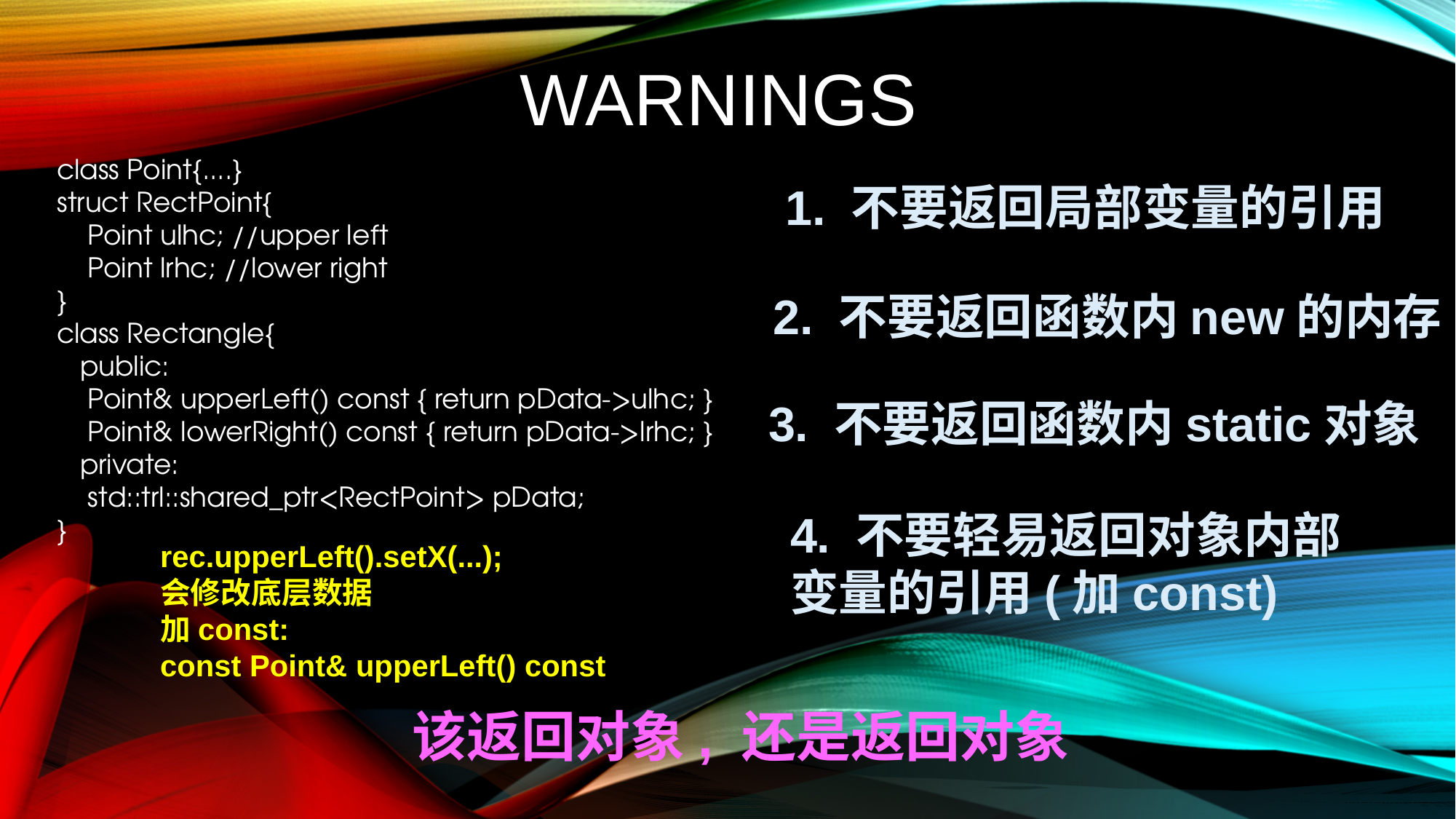

# WARNINGS
class Point{....}
struct RectPoint{
    Point ulhc; //upper left
    Point lrhc; //lower right
}
class Rectangle{
   public:
    Point& upperLeft() const { return pData->ulhc; }
    Point& lowerRight() const { return pData->lrhc; }
   private:
    std::trl::shared_ptr<RectPoint> pData;
}
1. 不要返回局部变量的引用
2. 不要返回函数内new的内存
3. 不要返回函数内static对象
4. 不要轻易返回对象内部
变量的引用(加const)
rec.upperLeft().setX(...);
会修改底层数据
加const:
const Point& upperLeft() const
该返回对象, 还是返回对象